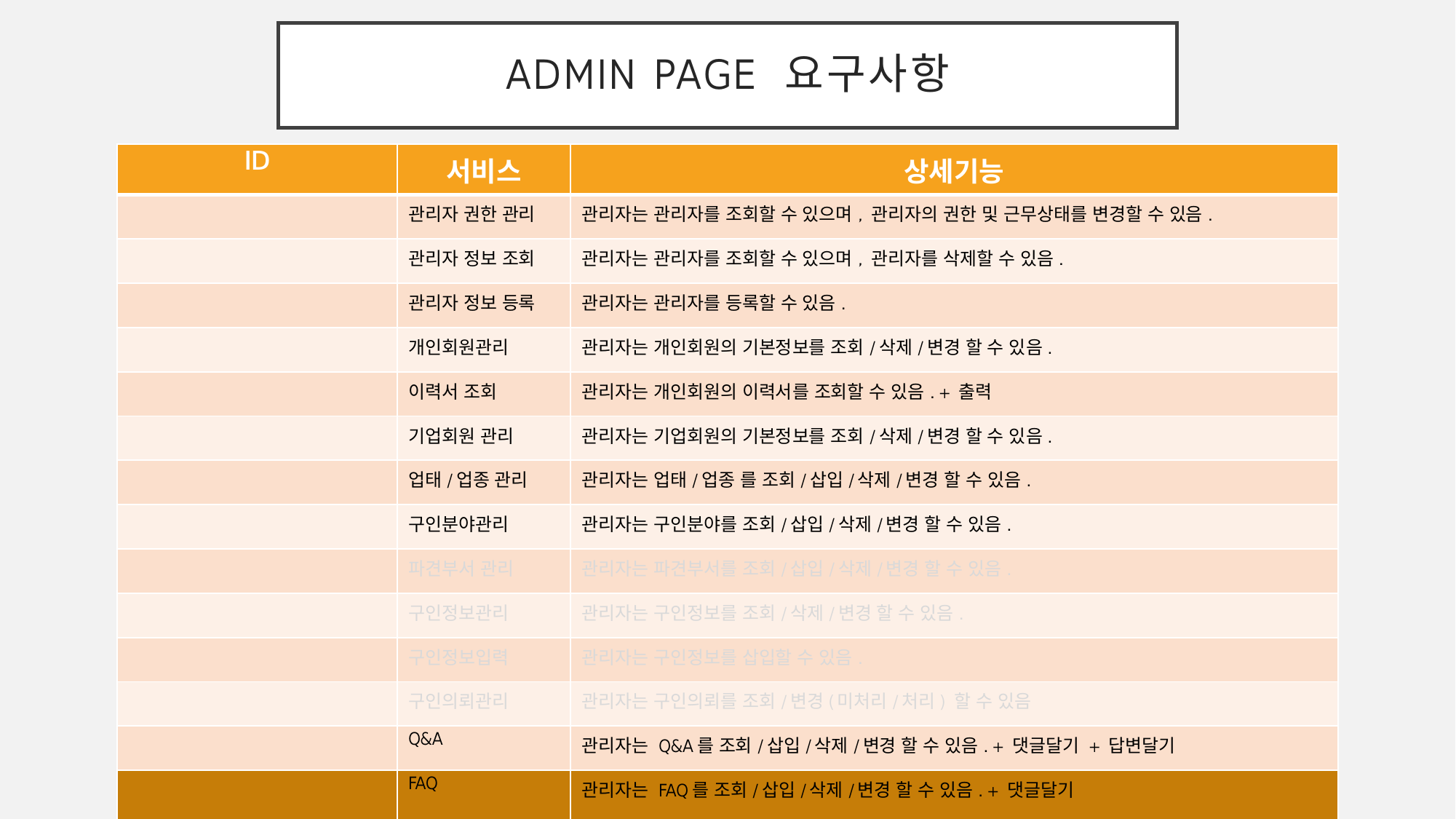

# admin Page 요구사항
| ID | 서비스 | 상세기능 |
| --- | --- | --- |
|  | 관리자 권한 관리 | 관리자는 관리자를 조회할 수 있으며, 관리자의 권한 및 근무상태를 변경할 수 있음. |
|  | 관리자 정보 조회 | 관리자는 관리자를 조회할 수 있으며, 관리자를 삭제할 수 있음. |
|  | 관리자 정보 등록 | 관리자는 관리자를 등록할 수 있음. |
|  | 개인회원관리 | 관리자는 개인회원의 기본정보를 조회/삭제/변경 할 수 있음. |
|  | 이력서 조회 | 관리자는 개인회원의 이력서를 조회할 수 있음. + 출력 |
|  | 기업회원 관리 | 관리자는 기업회원의 기본정보를 조회/삭제/변경 할 수 있음. |
|  | 업태/업종 관리 | 관리자는 업태/업종 를 조회/삽입/삭제/변경 할 수 있음. |
|  | 구인분야관리 | 관리자는 구인분야를 조회/삽입/삭제/변경 할 수 있음. |
|  | 파견부서 관리 | 관리자는 파견부서를 조회/삽입/삭제/변경 할 수 있음. |
|  | 구인정보관리 | 관리자는 구인정보를 조회/삭제/변경 할 수 있음. |
|  | 구인정보입력 | 관리자는 구인정보를 삽입할 수 있음. |
|  | 구인의뢰관리 | 관리자는 구인의뢰를 조회/변경(미처리/처리) 할 수 있음 |
|  | Q&A | 관리자는 Q&A를 조회/삽입/삭제/변경 할 수 있음. + 댓글달기 + 답변달기 |
|  | FAQ | 관리자는 FAQ를 조회/삽입/삭제/변경 할 수 있음. + 댓글달기 |